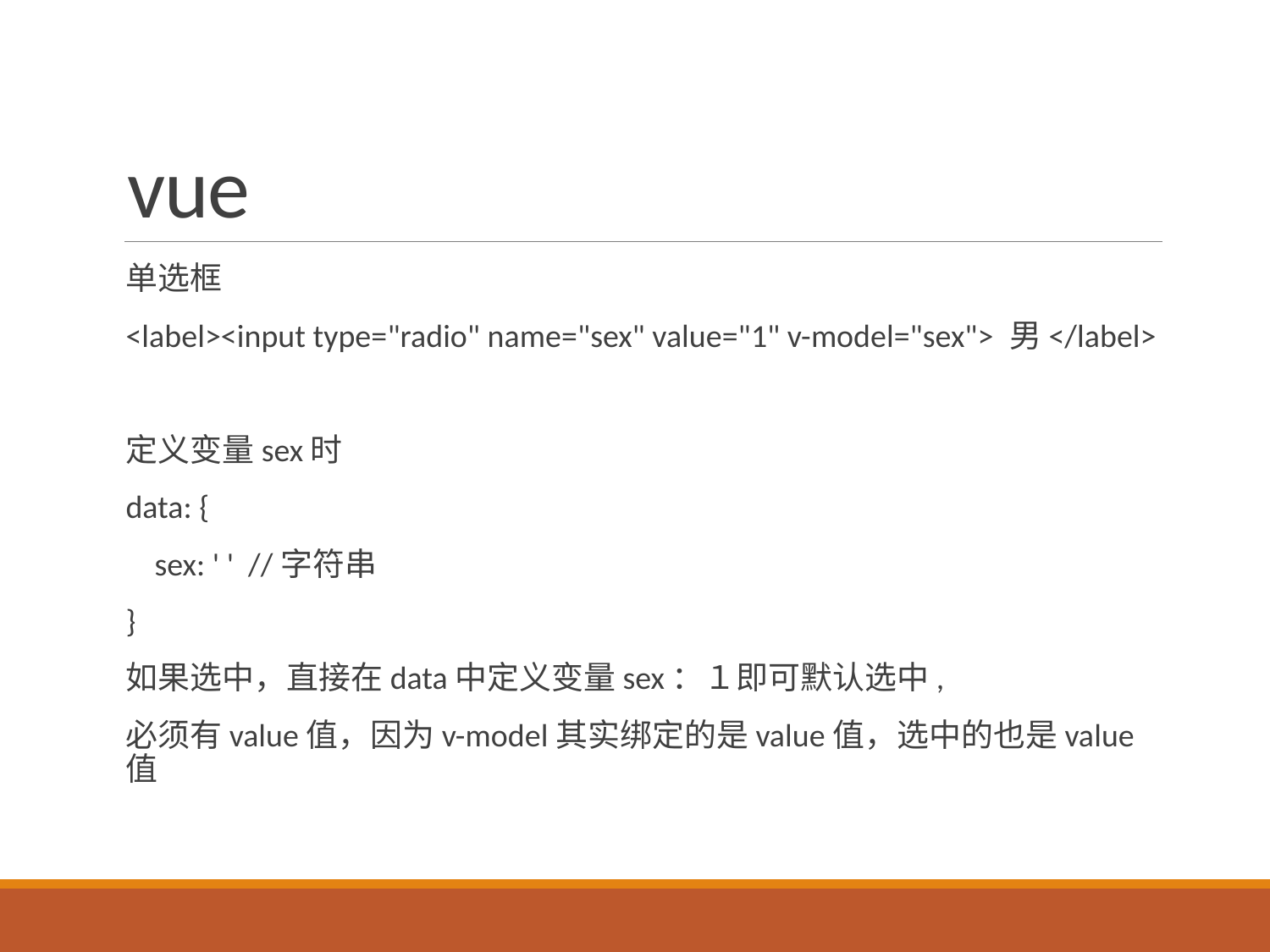

# vue
单选框
<label><input type="radio" name="sex" value="1" v-model="sex"> 男</label>

定义变量sex时
data: {
    sex: ' '  //字符串
}
如果选中，直接在data中定义变量sex：１即可默认选中,
必须有value值，因为v-model其实绑定的是value值，选中的也是value值